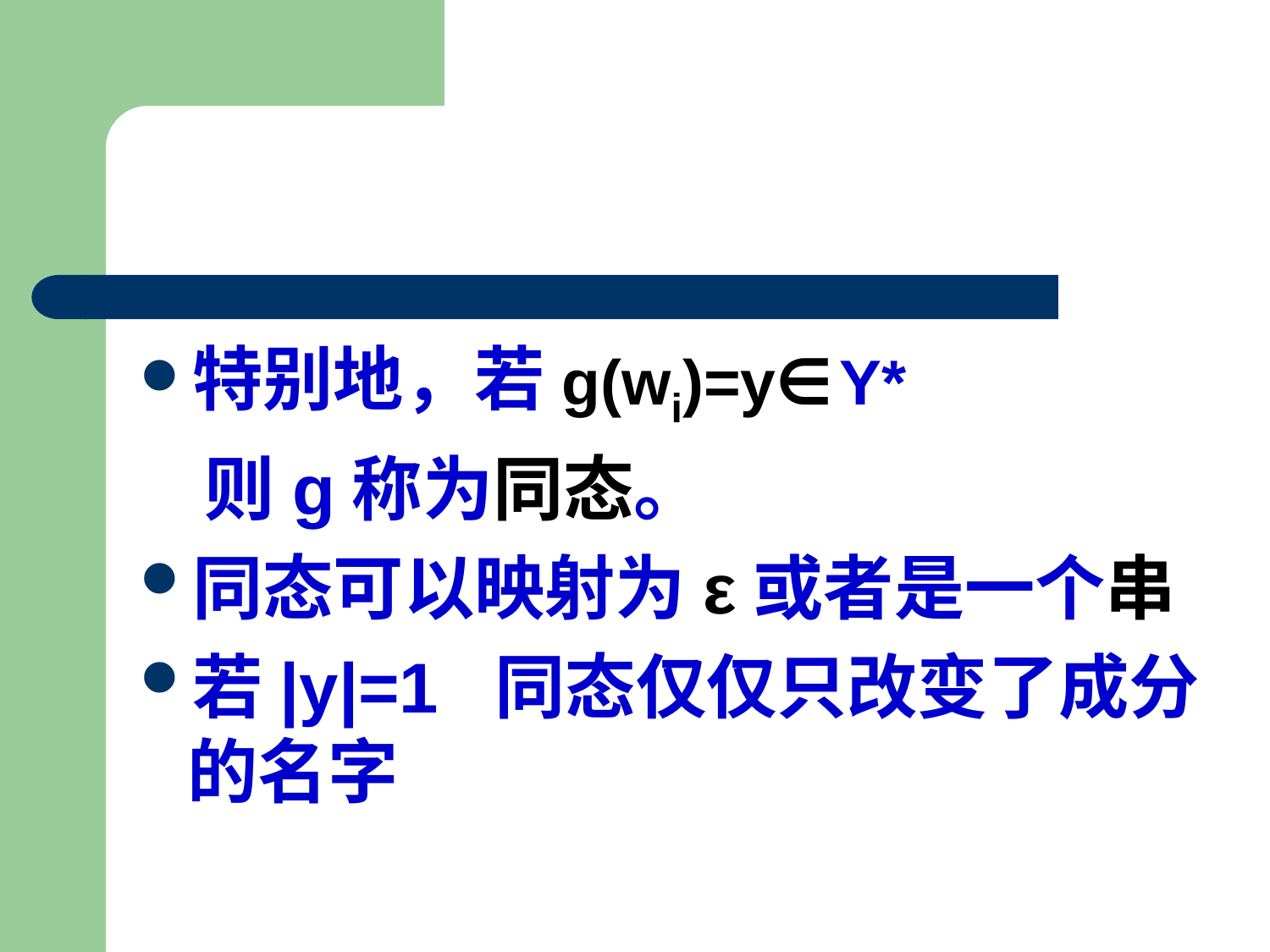

#
特别地，若g(wi)=y∈Y*
   则g称为同态。
同态可以映射为ε或者是一个串
若|y|=1  同态仅仅只改变了成分的名字